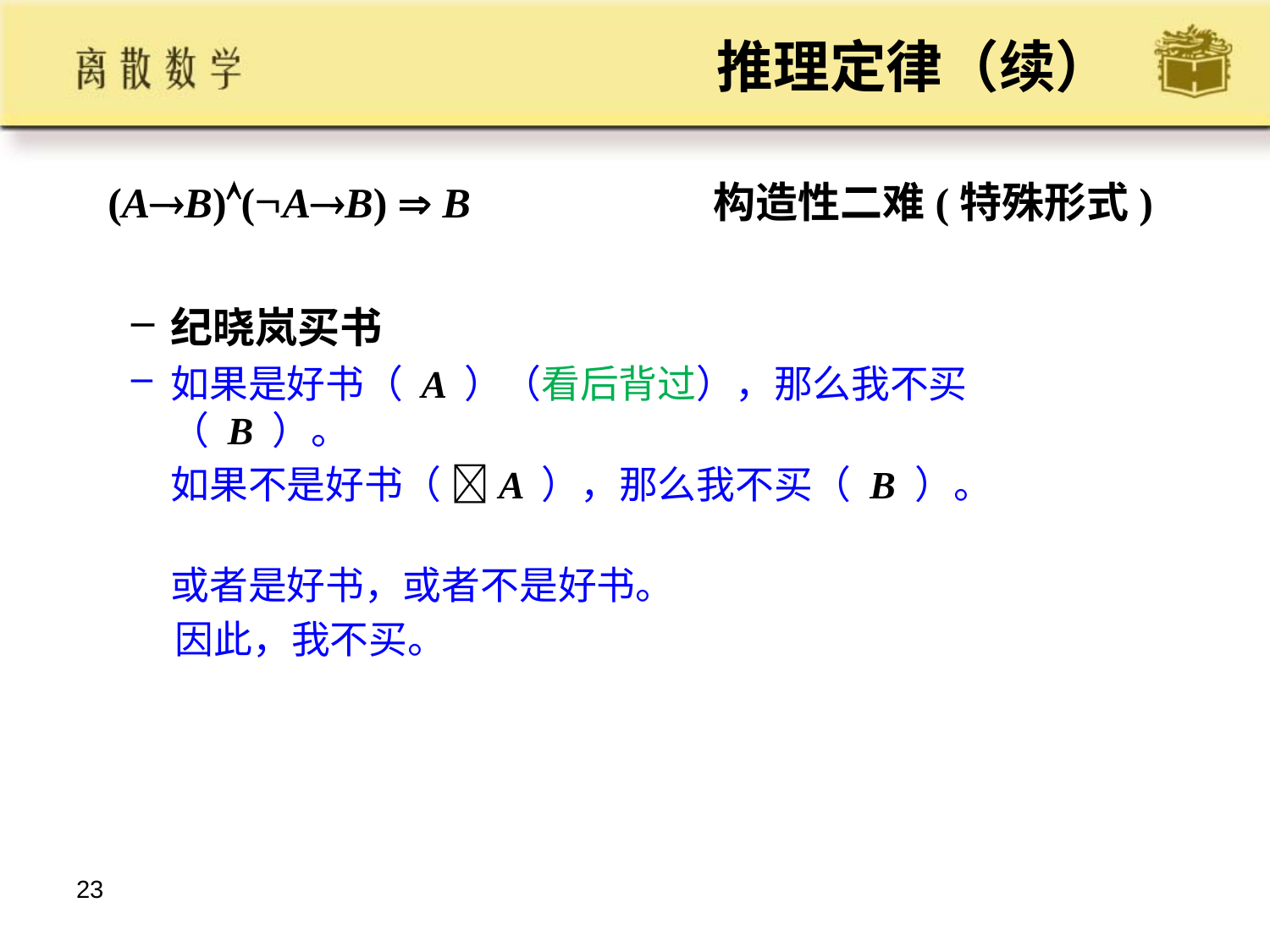

# 推理定律（续）
 (A→B)∧(¬A→B) ⇒ B                      构造性二难(特殊形式)

纪晓岚买书
如果是好书（ A ）（看后背过），那么我不买（ B ）。
	如果不是好书（ ¬A ），那么我不买（ B ）。
	或者是好书，或者不是好书。
    因此，我不买。
23